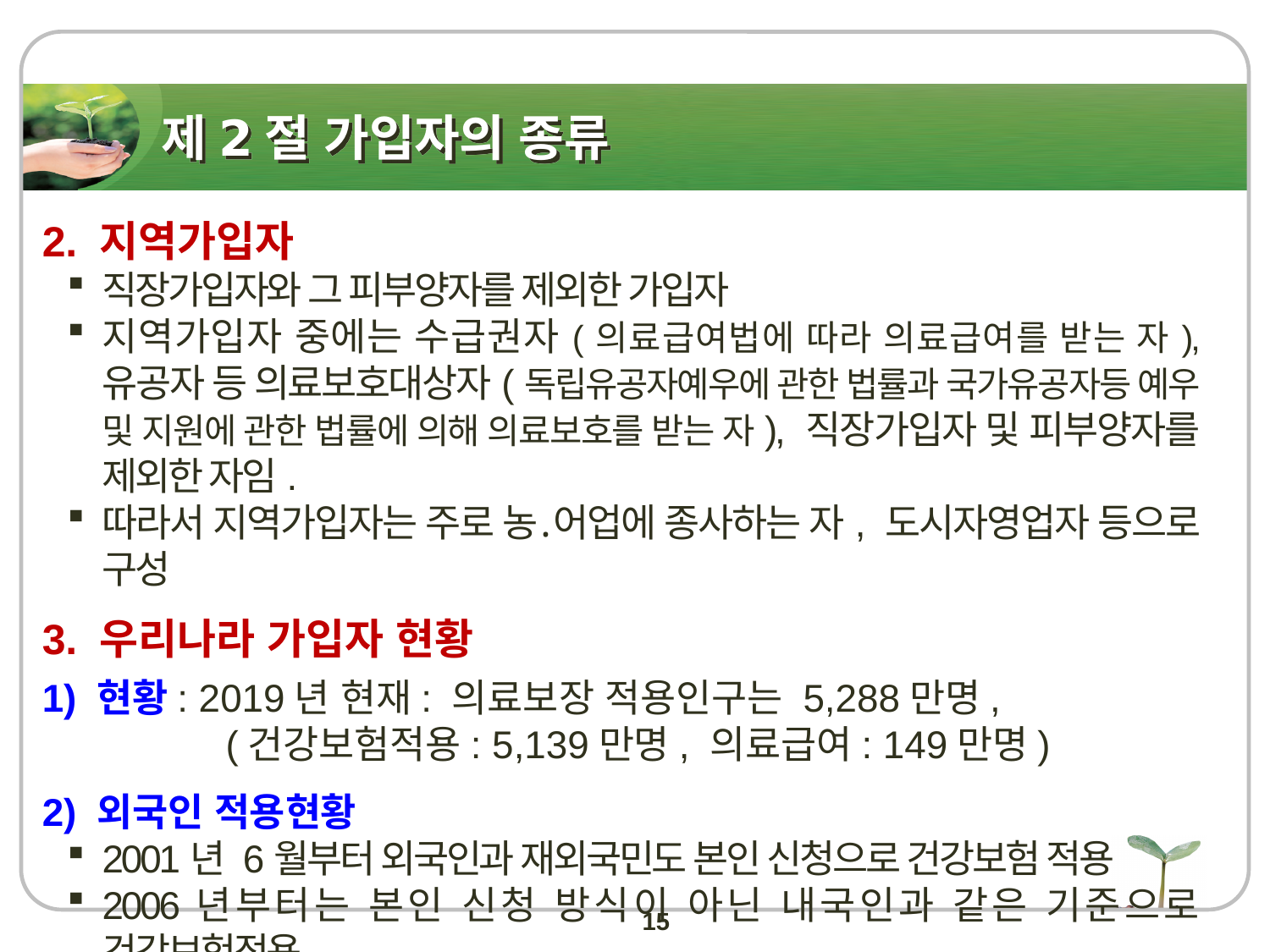

# 제2절 가입자의 종류
2. 지역가입자
직장가입자와 그 피부양자를 제외한 가입자
지역가입자 중에는 수급권자(의료급여법에 따라 의료급여를 받는 자), 유공자 등 의료보호대상자(독립유공자예우에 관한 법률과 국가유공자등 예우 및 지원에 관한 법률에 의해 의료보호를 받는 자), 직장가입자 및 피부양자를 제외한 자임.
따라서 지역가입자는 주로 농․어업에 종사하는 자, 도시자영업자 등으로 구성
3. 우리나라 가입자 현황
1) 현황: 2019년 현재: 의료보장 적용인구는 5,288만명,
                 (건강보험적용: 5,139만명, 의료급여: 149만명)
2) 외국인 적용현황
2001년 6월부터 외국인과 재외국민도 본인 신청으로 건강보험 적용
2006년부터는 본인 신청 방식이 아닌 내국인과 같은 기준으로 건강보험적용
2019년12월 현재 1,239,539명(외국인은 1,212,475명, 재외국민은 27,064명)
15